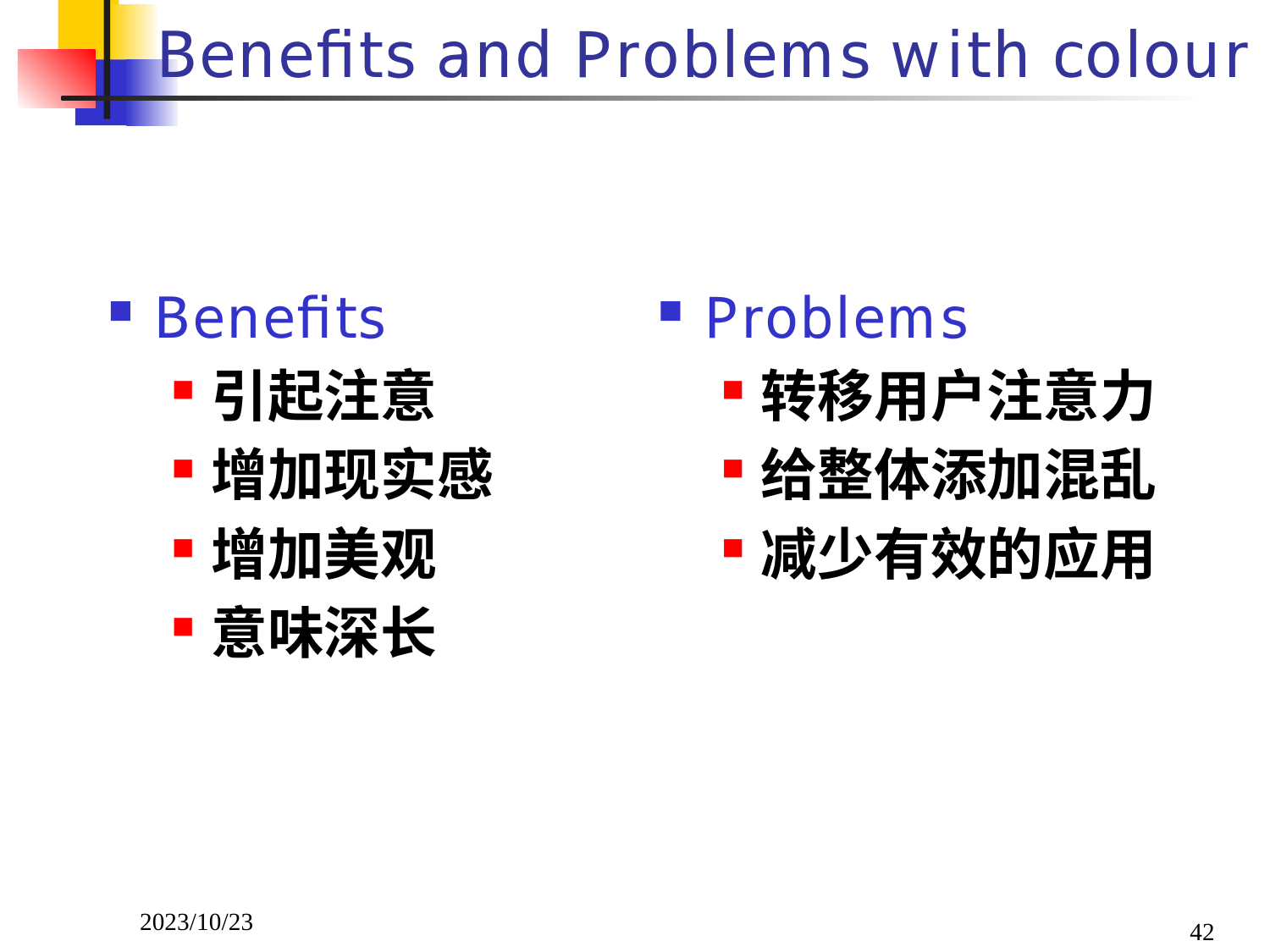

# Benefits and Problems with colour
Benefits
引起注意
增加现实感
增加美观
意味深长
Problems
转移用户注意力
给整体添加混乱
减少有效的应用
2023/10/23
42